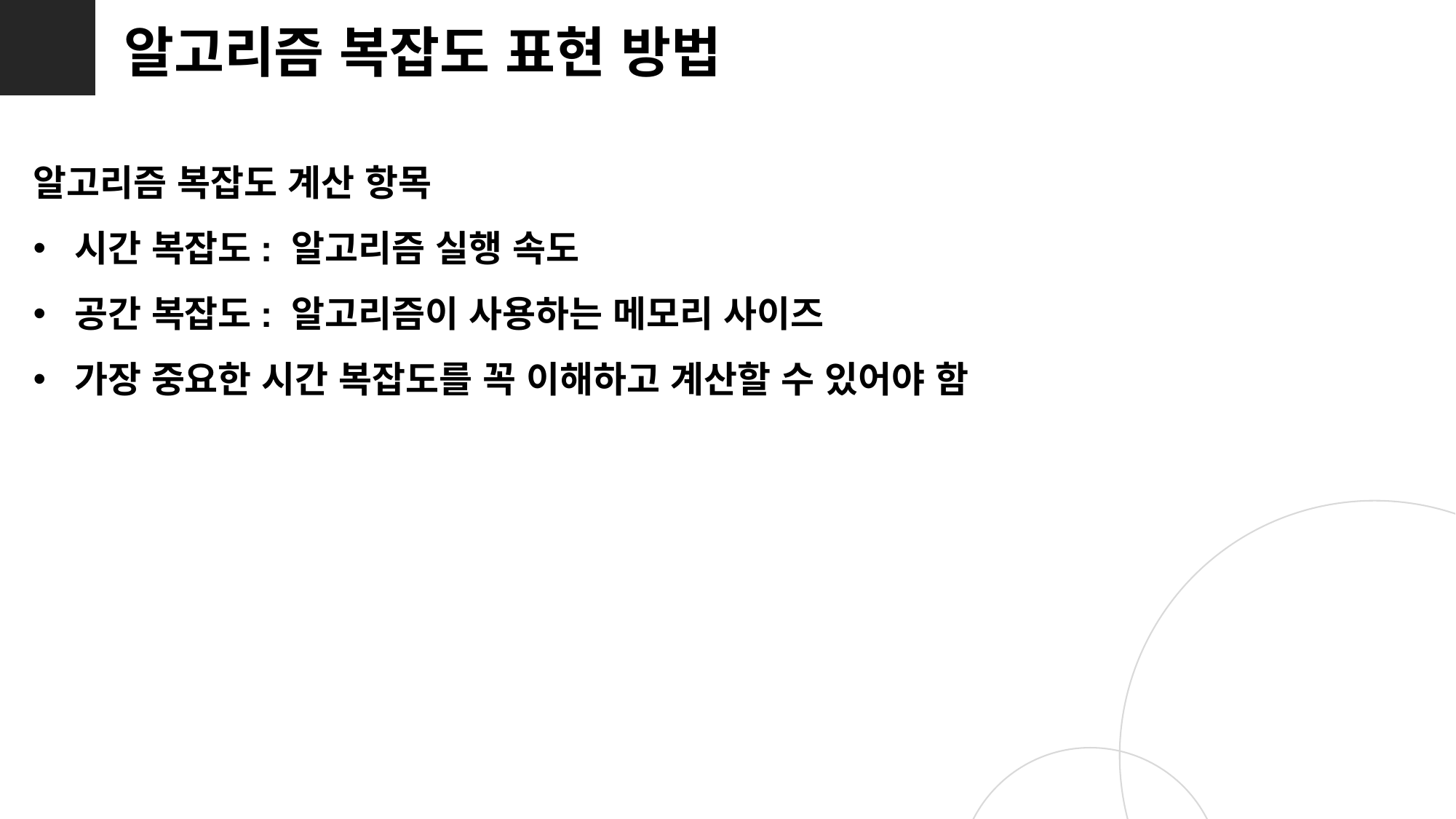

알고리즘 복잡도 표현 방법
알고리즘 복잡도 계산 항목
시간 복잡도: 알고리즘 실행 속도
공간 복잡도: 알고리즘이 사용하는 메모리 사이즈
가장 중요한 시간 복잡도를 꼭 이해하고 계산할 수 있어야 함